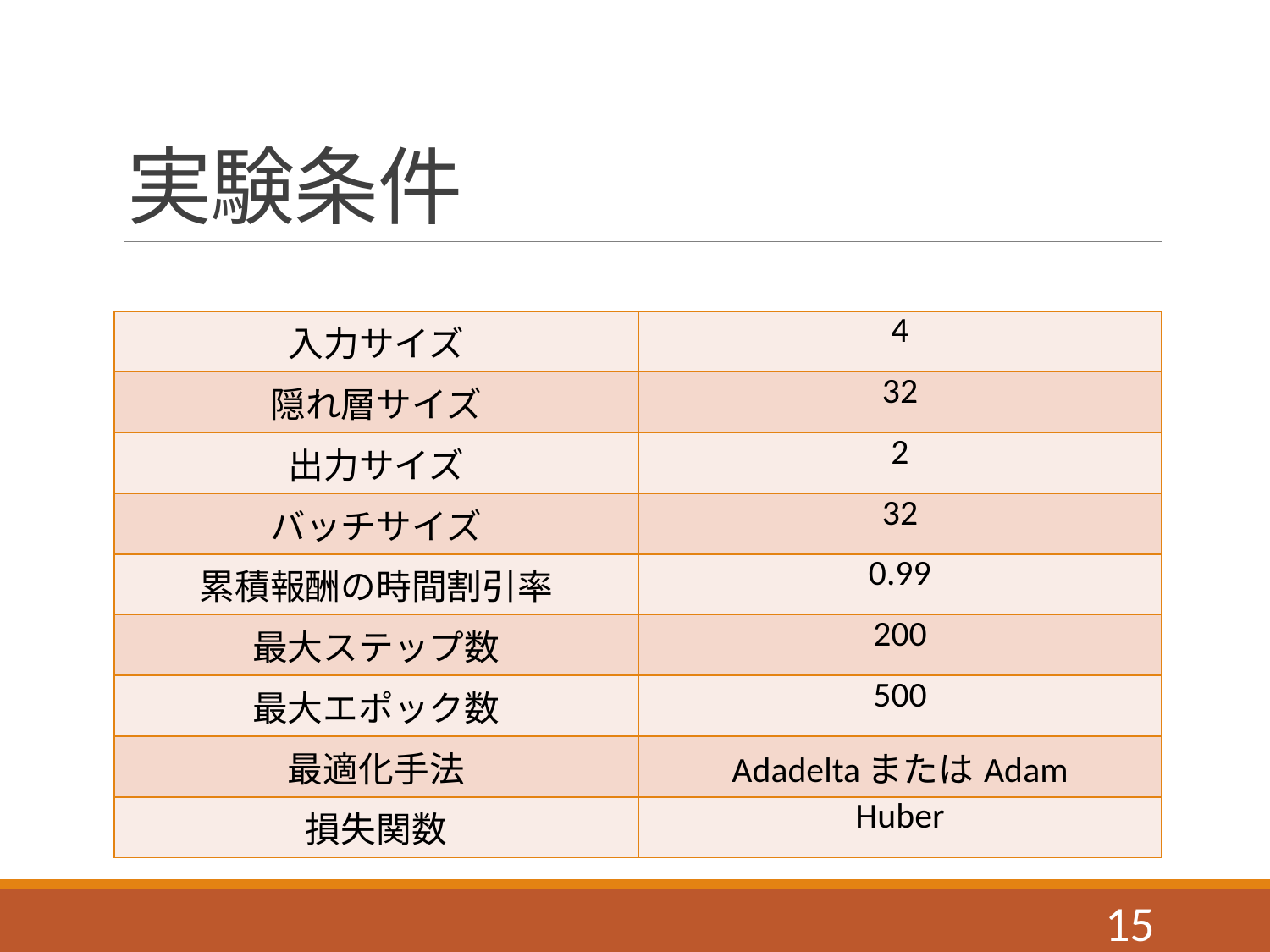

# 実験条件
| 入力サイズ | 4 |
| --- | --- |
| 隠れ層サイズ | 32 |
| 出力サイズ | 2 |
| バッチサイズ | 32 |
| 累積報酬の時間割引率 | 0.99 |
| 最大ステップ数 | 200 |
| 最大エポック数 | 500 |
| 最適化手法 | AdadeltaまたはAdam |
| 損失関数 | Huber |
15